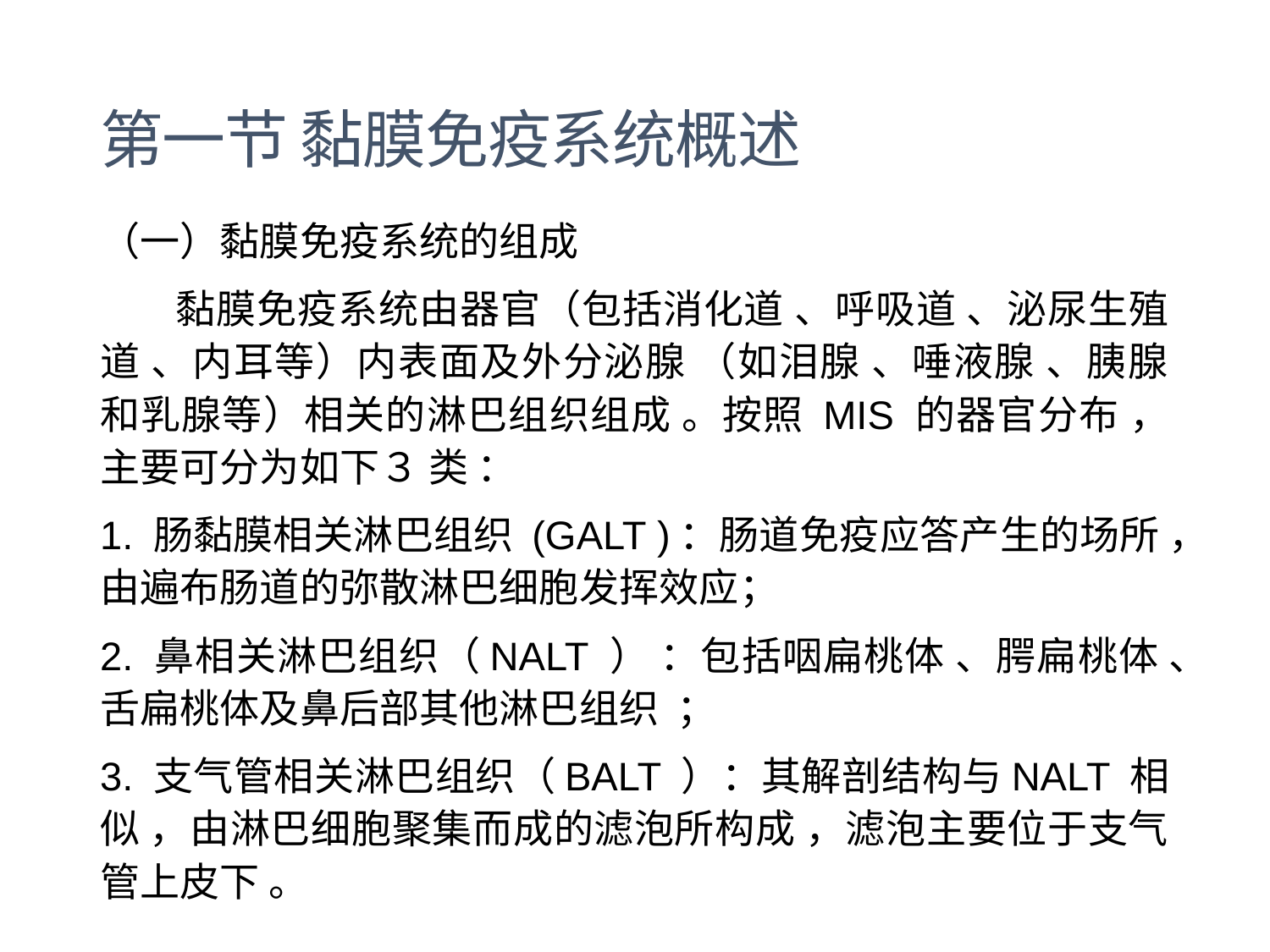

# 第一节 黏膜免疫系统概述
（一）黏膜免疫系统的组成
       黏膜免疫系统由器官（包括消化道 、呼吸道 、泌尿生殖道 、内耳等）内表面及外分泌腺 （如泪腺 、唾液腺 、胰腺和乳腺等）相关的淋巴组织组成 。按照 MIS 的器官分布 ，主要可分为如下３ 类 ：
1. 肠黏膜相关淋巴组织 (GALT )：肠道免疫应答产生的场所 ，由遍布肠道的弥散淋巴细胞发挥效应；
2. 鼻相关淋巴组织（NALT ） ：包括咽扁桃体 、腭扁桃体 、舌扁桃体及鼻后部其他淋巴组织  ；
3. 支气管相关淋巴组织（BALT ）：其解剖结构与NALT 相似 ，由淋巴细胞聚集而成的滤泡所构成 ，滤泡主要位于支气管上皮下 。